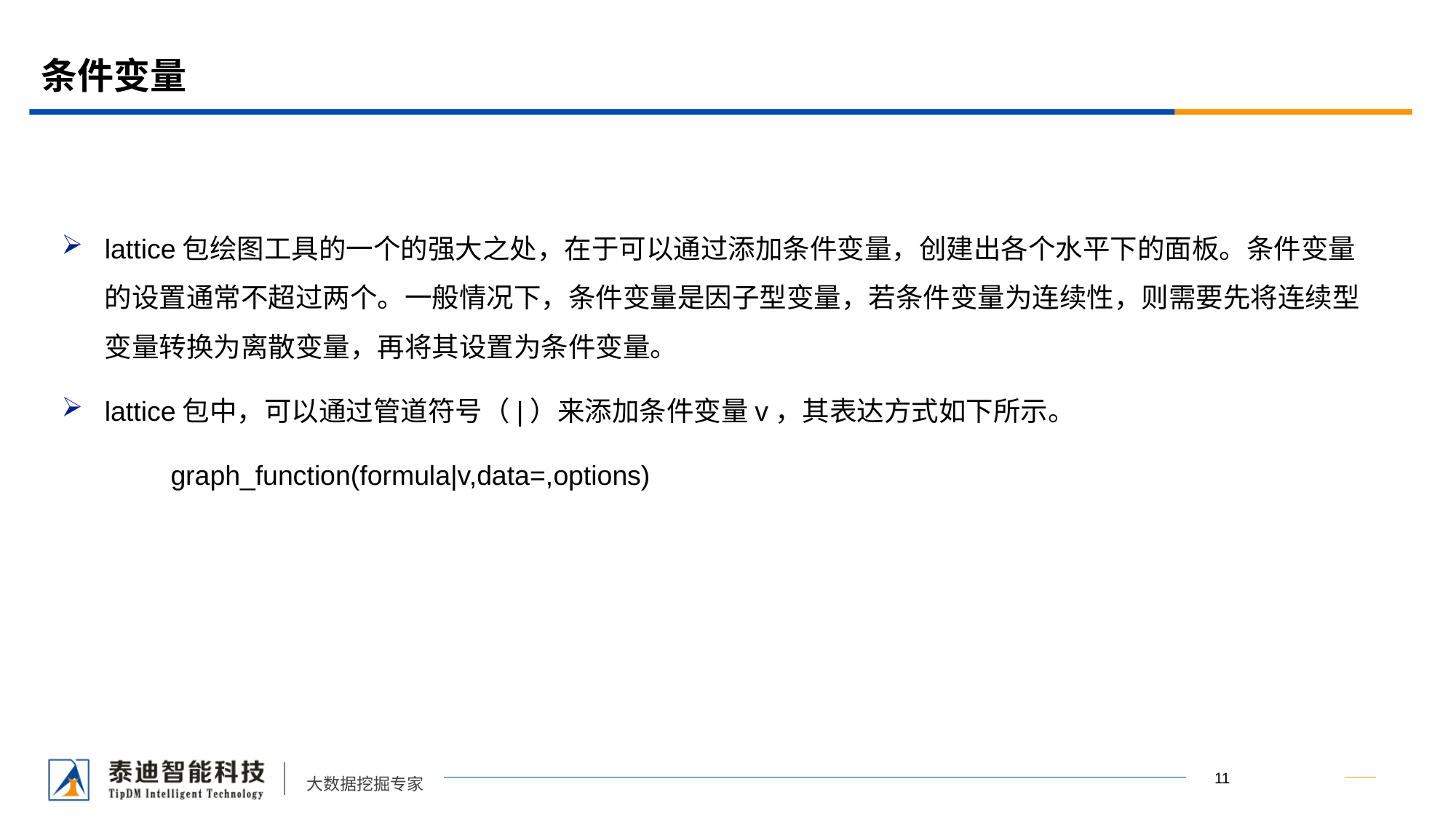

# 条件变量

lattice包绘图工具的一个的强大之处，在于可以通过添加条件变量，创建出各个水平下的面板。条件变量的设置通常不超过两个。一般情况下，条件变量是因子型变量，若条件变量为连续性，则需要先将连续型变量转换为离散变量，再将其设置为条件变量。
lattice包中，可以通过管道符号（|）来添加条件变量v，其表达方式如下所示。
	graph_function(formula|v,data=,options)